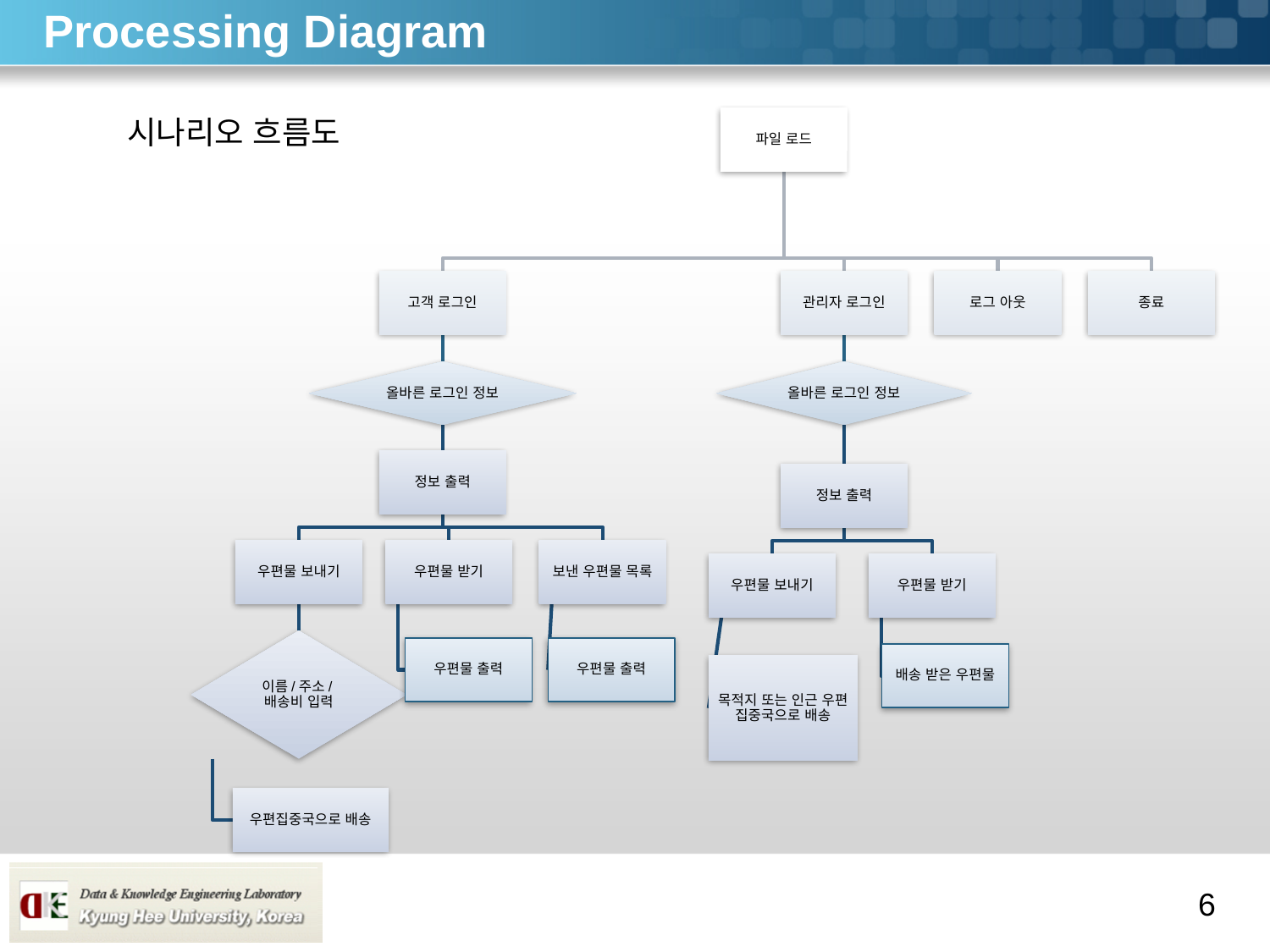

# Processing Diagram
파일 로드
고객 로그인
올바른 로그인 정보
정보 출력
우편물 보내기
이름/주소/배송비 입력
우편집중국으로 배송
우편물 받기
우편물 출력
보낸 우편물 목록
우편물 출력
관리자 로그인
올바른 로그인 정보
정보 출력
우편물 보내기
목적지 또는 인근 우편 집중국으로 배송
우편물 받기
배송 받은 우편물
로그 아웃
종료
시나리오 흐름도